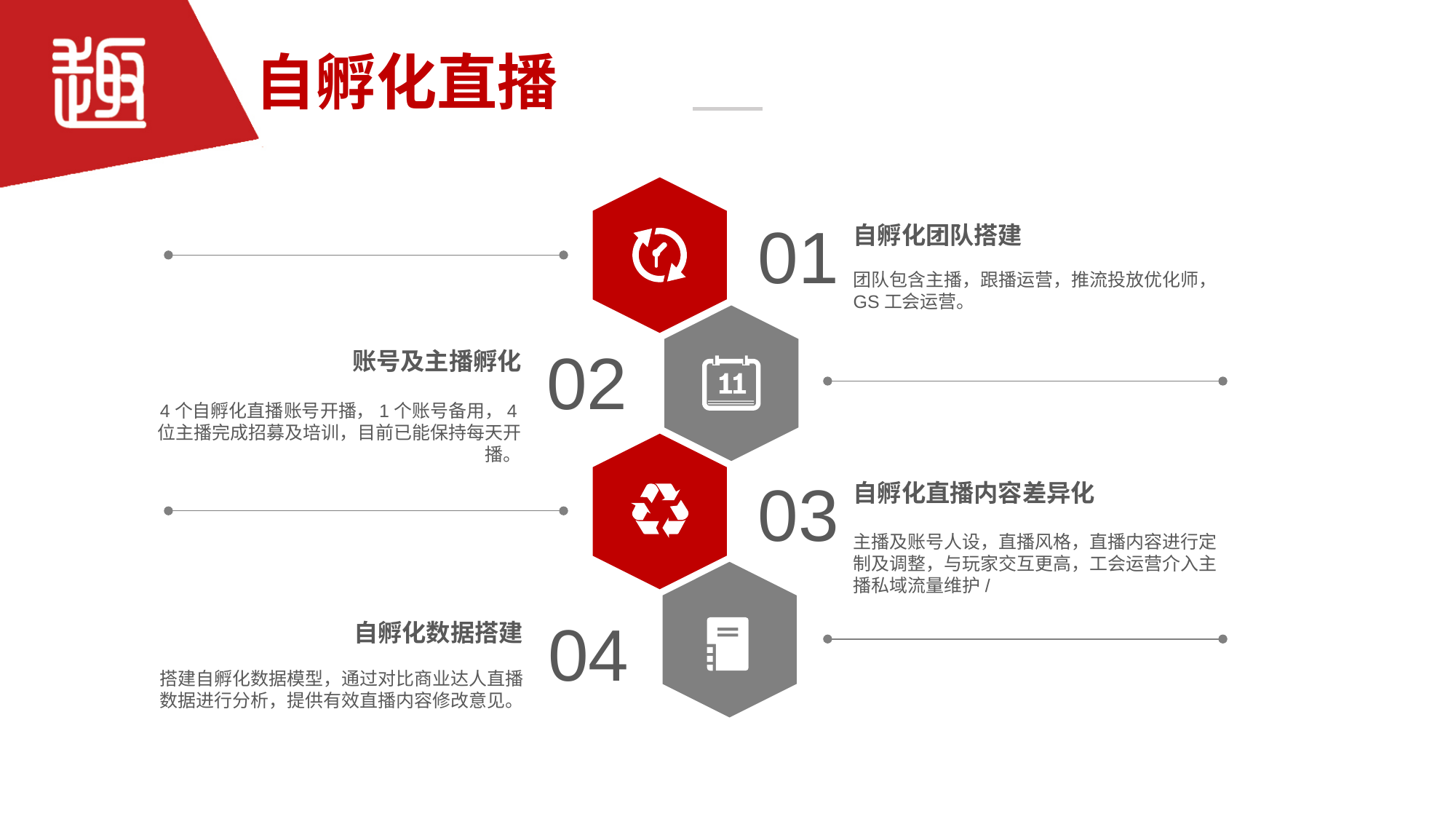

自孵化直播

01
自孵化团队搭建
团队包含主播，跟播运营，推流投放优化师，GS工会运营。

02
账号及主播孵化
4个自孵化直播账号开播，1个账号备用，4位主播完成招募及培训，目前已能保持每天开播。

03
自孵化直播内容差异化
主播及账号人设，直播风格，直播内容进行定制及调整，与玩家交互更高，工会运营介入主播私域流量维护/

04
自孵化数据搭建
搭建自孵化数据模型，通过对比商业达人直播数据进行分析，提供有效直播内容修改意见。